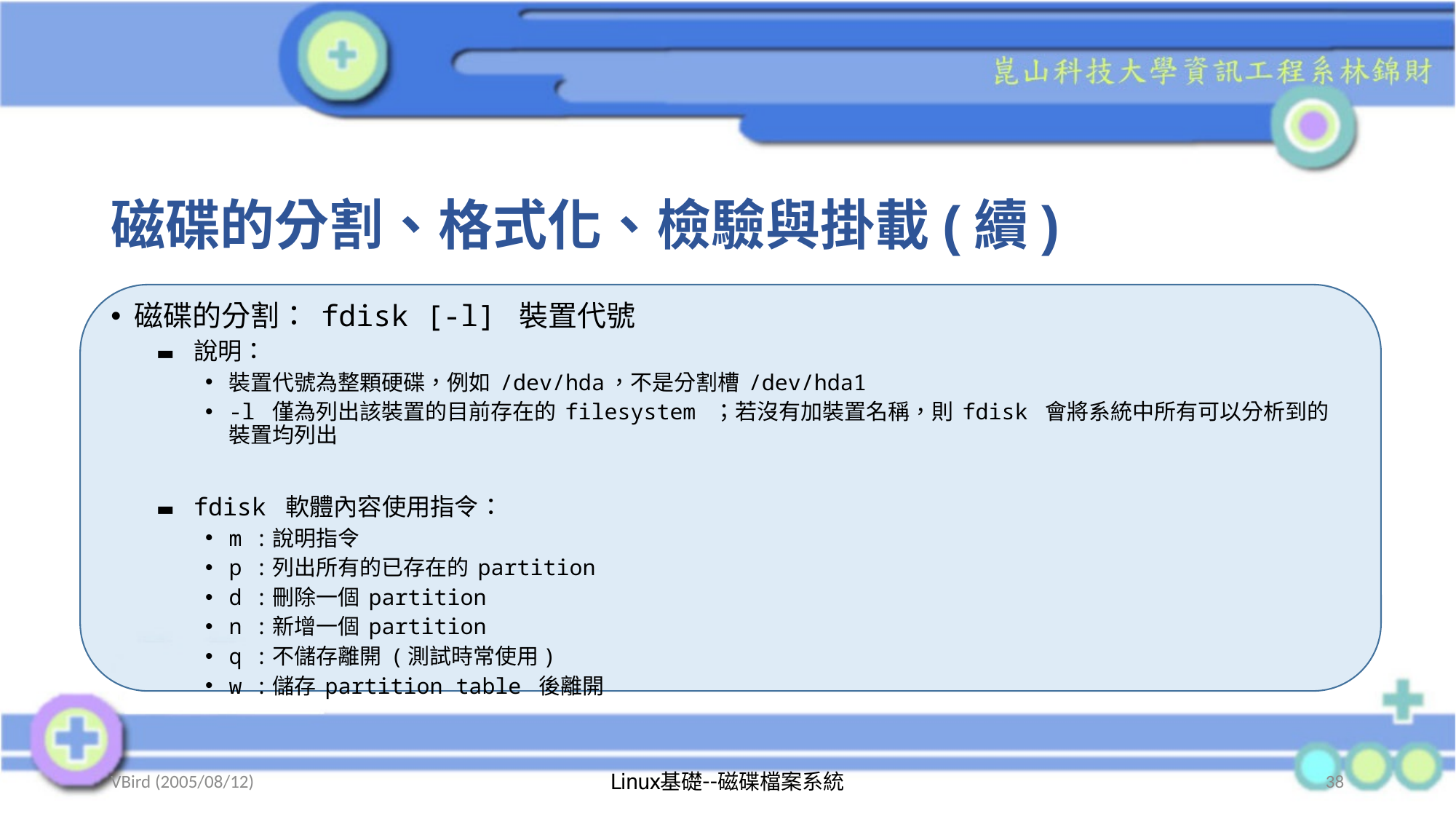

# 磁碟的分割、格式化、檢驗與掛載(續)

磁碟的分割： fdisk [-l] 裝置代號
說明：
裝置代號為整顆硬碟，例如 /dev/hda，不是分割槽 /dev/hda1
-l 僅為列出該裝置的目前存在的 filesystem ；若沒有加裝置名稱，則 fdisk 會將系統中所有可以分析到的裝置均列出

fdisk 軟體內容使用指令：
m :說明指令
p :列出所有的已存在的 partition
d :刪除一個 partition
n :新增一個 partition
q :不儲存離開 (測試時常使用)
w :儲存 partition table 後離開
VBird (2005/08/12)
Linux基礎--磁碟檔案系統
38